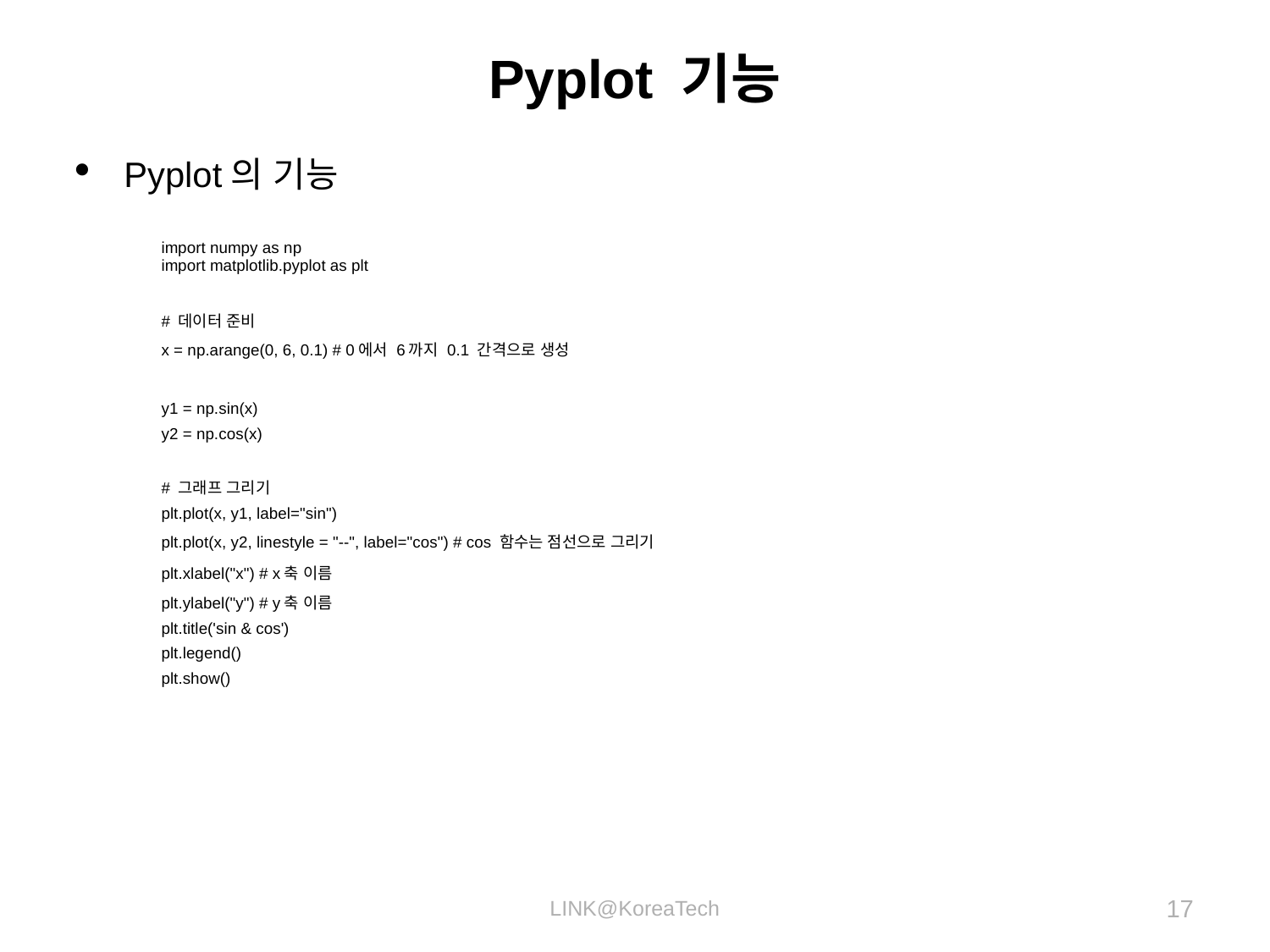

# Pyplot 기능
Pyplot의 기능

| import numpy as np import matplotlib.pyplot as plt |
| --- |
|  |
| # 데이터 준비 |
| x = np.arange(0, 6, 0.1) # 0에서 6까지 0.1 간격으로 생성 |
| y1 = np.sin(x) |
| y2 = np.cos(x) |
|  |
| # 그래프 그리기 |
| plt.plot(x, y1, label="sin") |
| plt.plot(x, y2, linestyle = "--", label="cos") # cos 함수는 점선으로 그리기 |
| plt.xlabel("x") # x축 이름 |
| plt.ylabel("y") # y축 이름 |
| plt.title('sin & cos') |
| plt.legend() |
| plt.show() |
LINK@KoreaTech
17